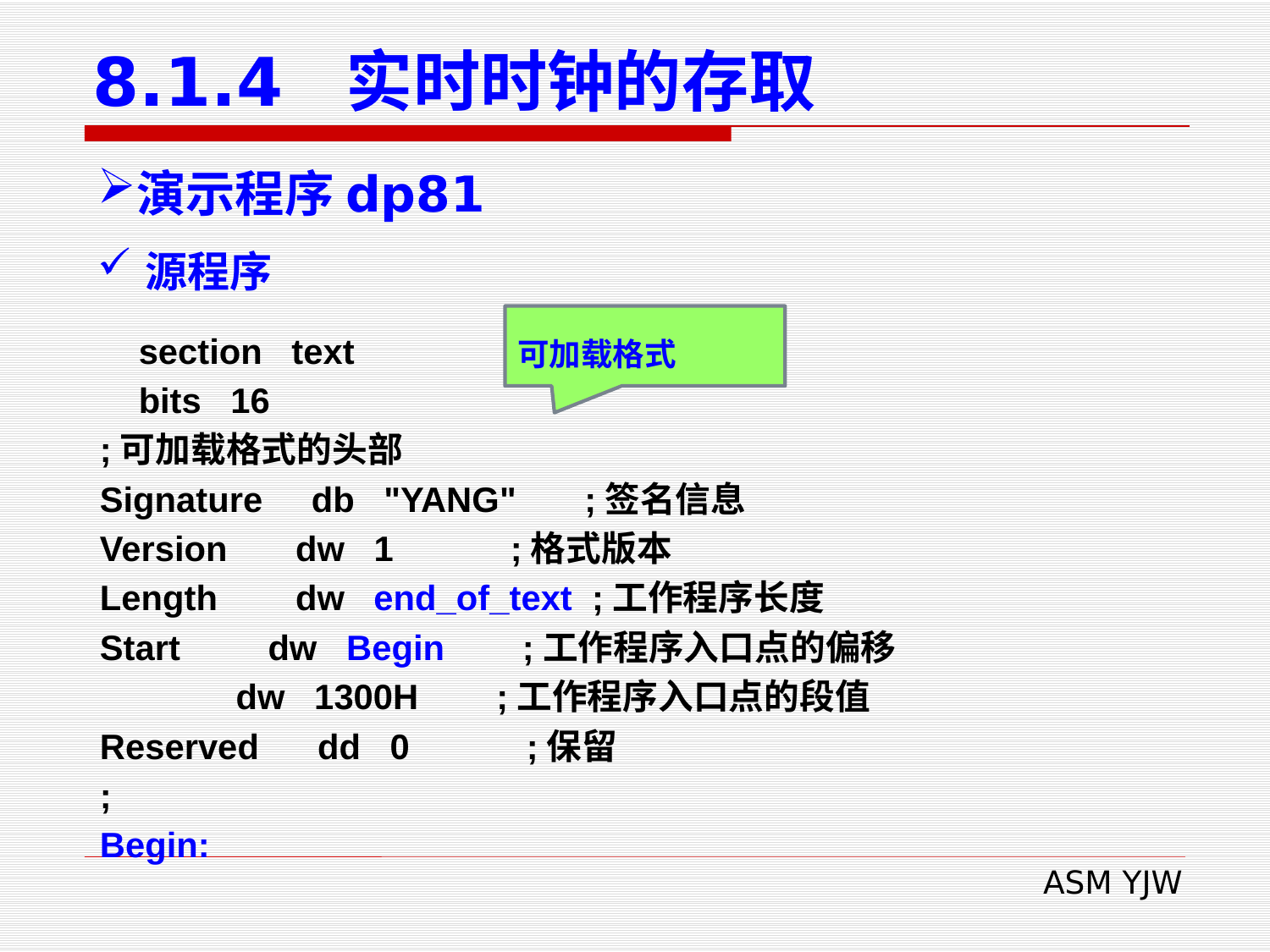

# 8.1.4  实时时钟的存取
演示程序dp81
源程序
可加载格式
    section   text
    bits   16
;可加载格式的头部
Signature     db   "YANG"       ;签名信息
Version       dw   1            ;格式版本
Length        dw   end_of_text  ;工作程序长度
Start         dw   Begin        ;工作程序入口点的偏移
              dw   1300H        ;工作程序入口点的段值
Reserved      dd   0            ;保留
;
Begin: